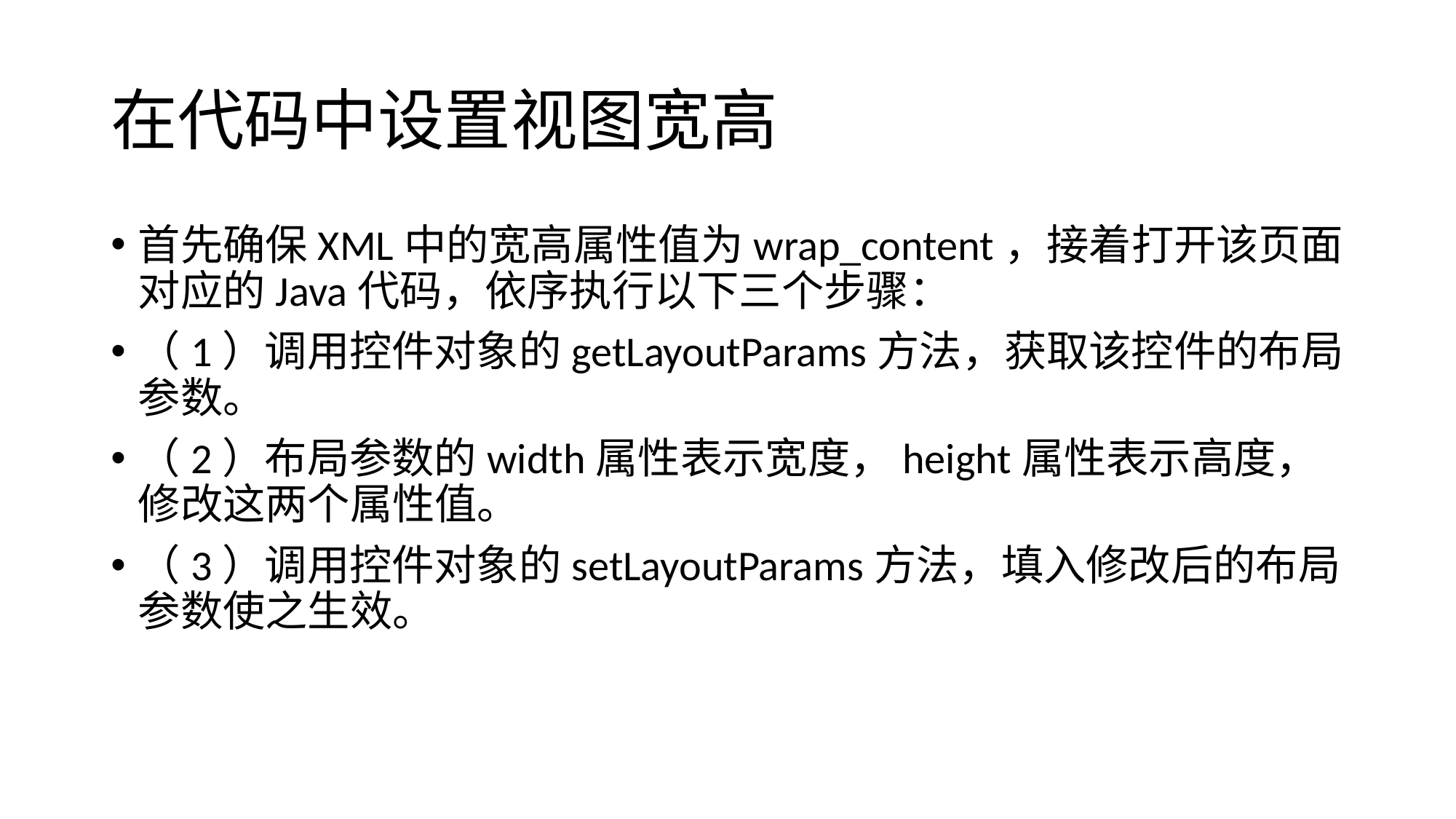

# 在代码中设置视图宽高
首先确保XML中的宽高属性值为wrap_content，接着打开该页面对应的Java代码，依序执行以下三个步骤：
（1）调用控件对象的getLayoutParams方法，获取该控件的布局参数。
（2）布局参数的width属性表示宽度，height属性表示高度，修改这两个属性值。
（3）调用控件对象的setLayoutParams方法，填入修改后的布局参数使之生效。